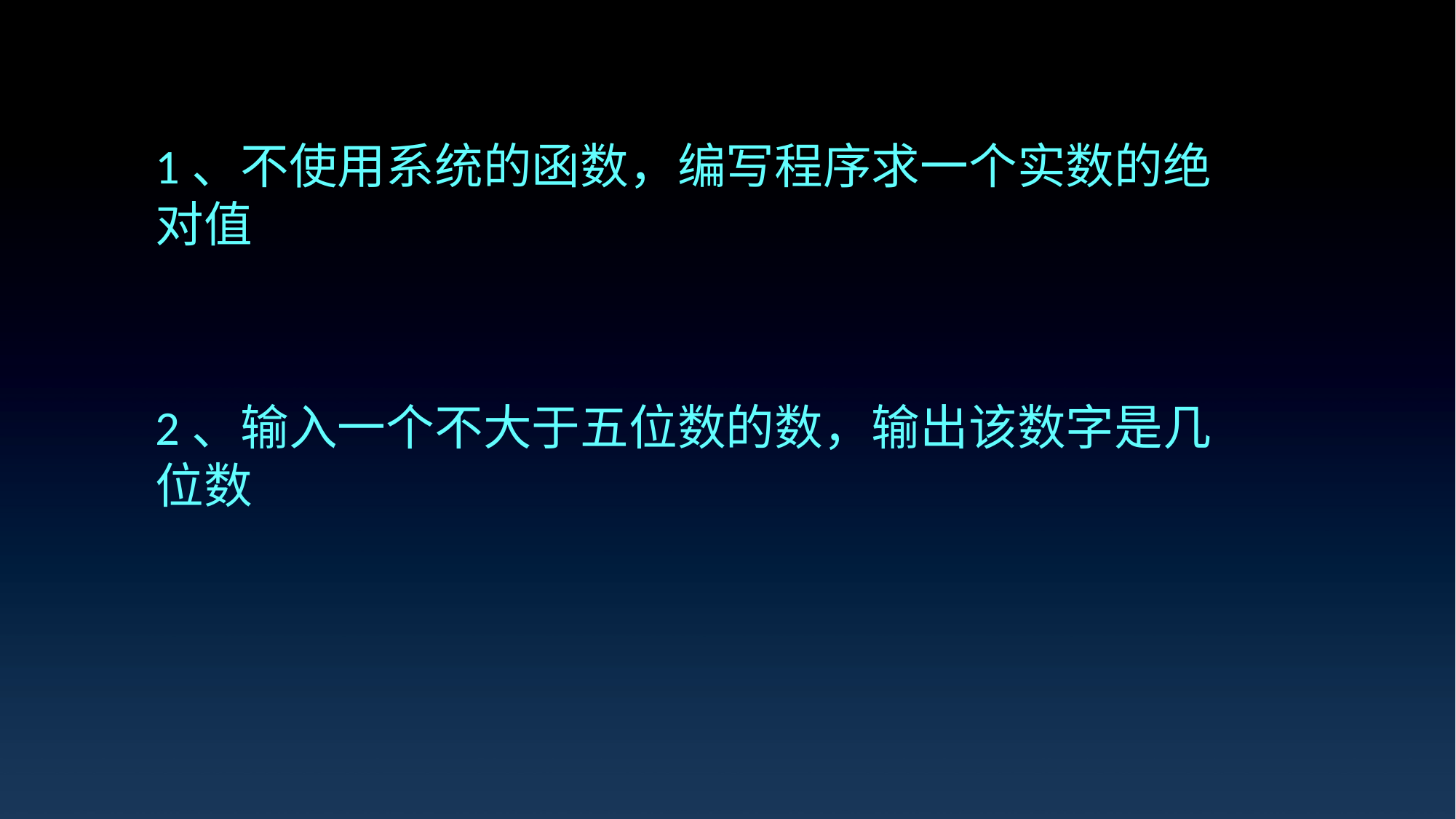

1、不使用系统的函数，编写程序求一个实数的绝对值

e7d195523061f1c0205959036996ad55c215b892a7aac5c0B9ADEF7896FB48F2EF97163A2DE1401E1875DEDC438B7864AD24CA23553DBBBD975DAF4CAD4A2592689FFB6CEE59FFA55B2702D0E5EE29CD908F8B157BF8F8399D08F01223CB0B1EBC5650C3AFE340F4E4722CA93B5E940EF49FBB9E99B7DC58FDDEFD6852FB47095B54E1558E4D4F7E
2、输入一个不大于五位数的数，输出该数字是几位数